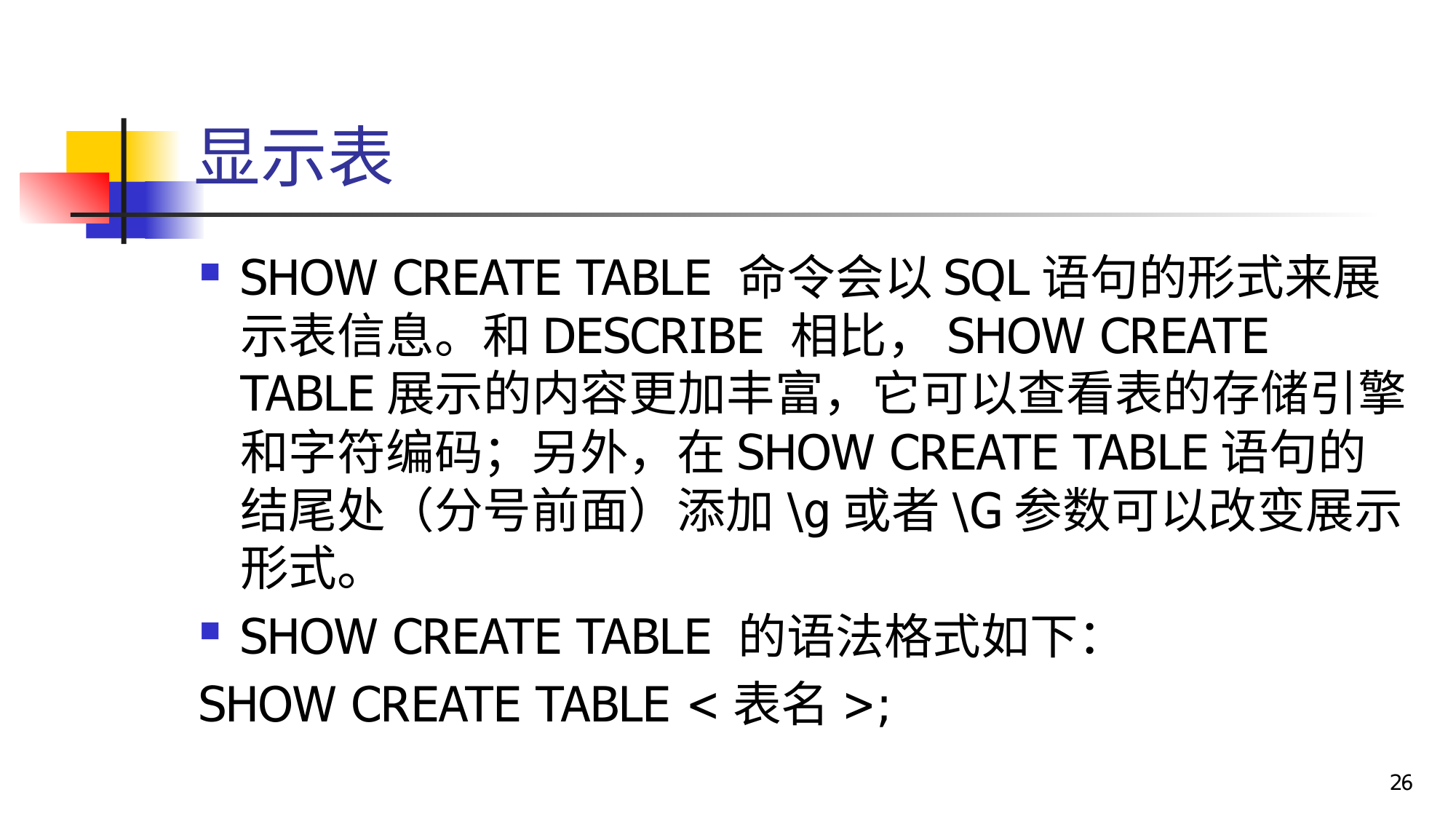

# 显示表
SHOW CREATE TABLE 命令会以SQL语句的形式来展示表信息。和DESCRIBE 相比，SHOW CREATE TABLE展示的内容更加丰富，它可以查看表的存储引擎和字符编码；另外，在SHOW CREATE TABLE语句的结尾处（分号前面）添加\g或者\G参数可以改变展示形式。
SHOW CREATE TABLE 的语法格式如下：
SHOW CREATE TABLE <表名>;

26